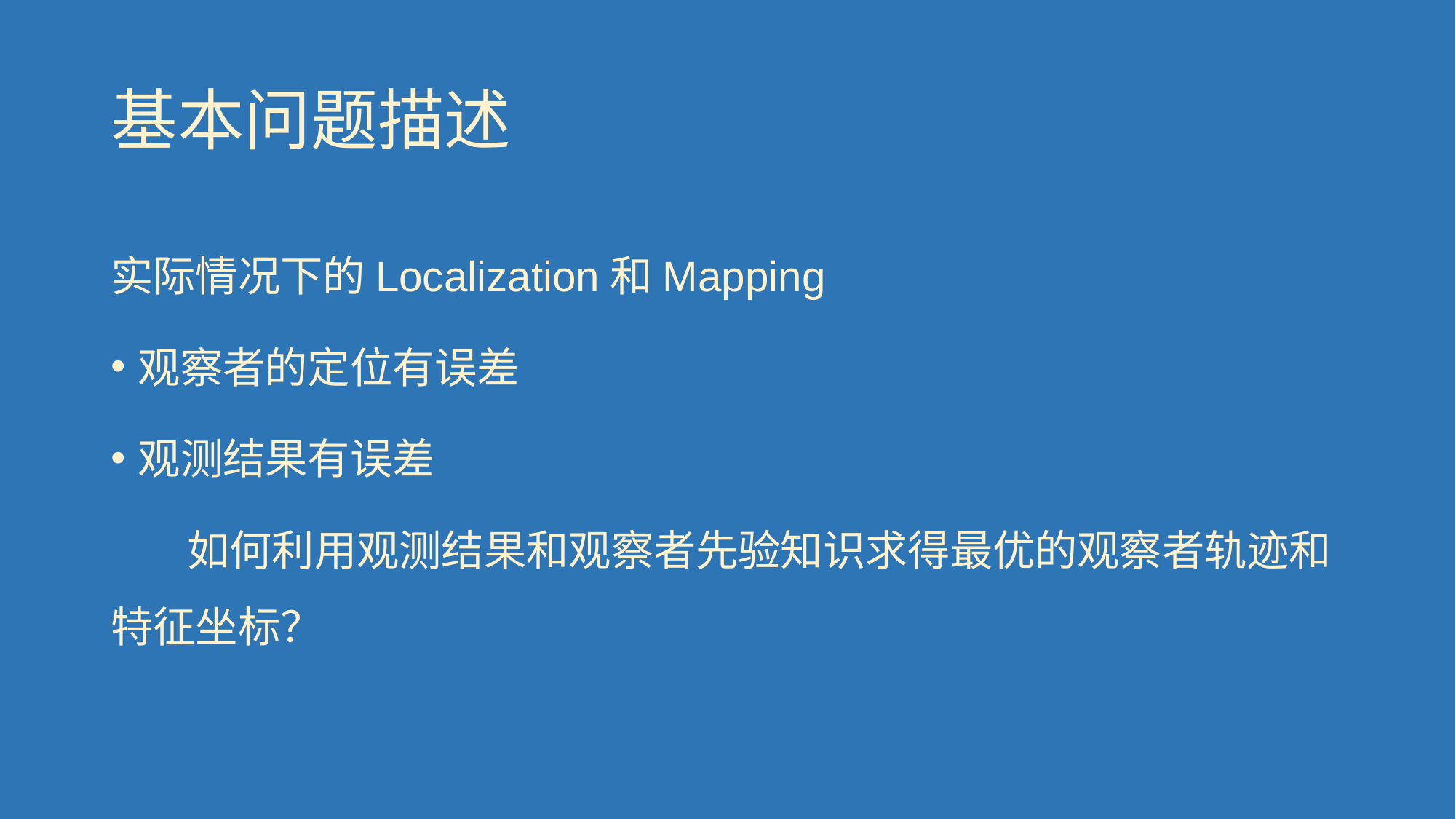

# 基本问题描述
实际情况下的Localization和Mapping
观察者的定位有误差
观测结果有误差
       如何利用观测结果和观察者先验知识求得最优的观察者轨迹和特征坐标？